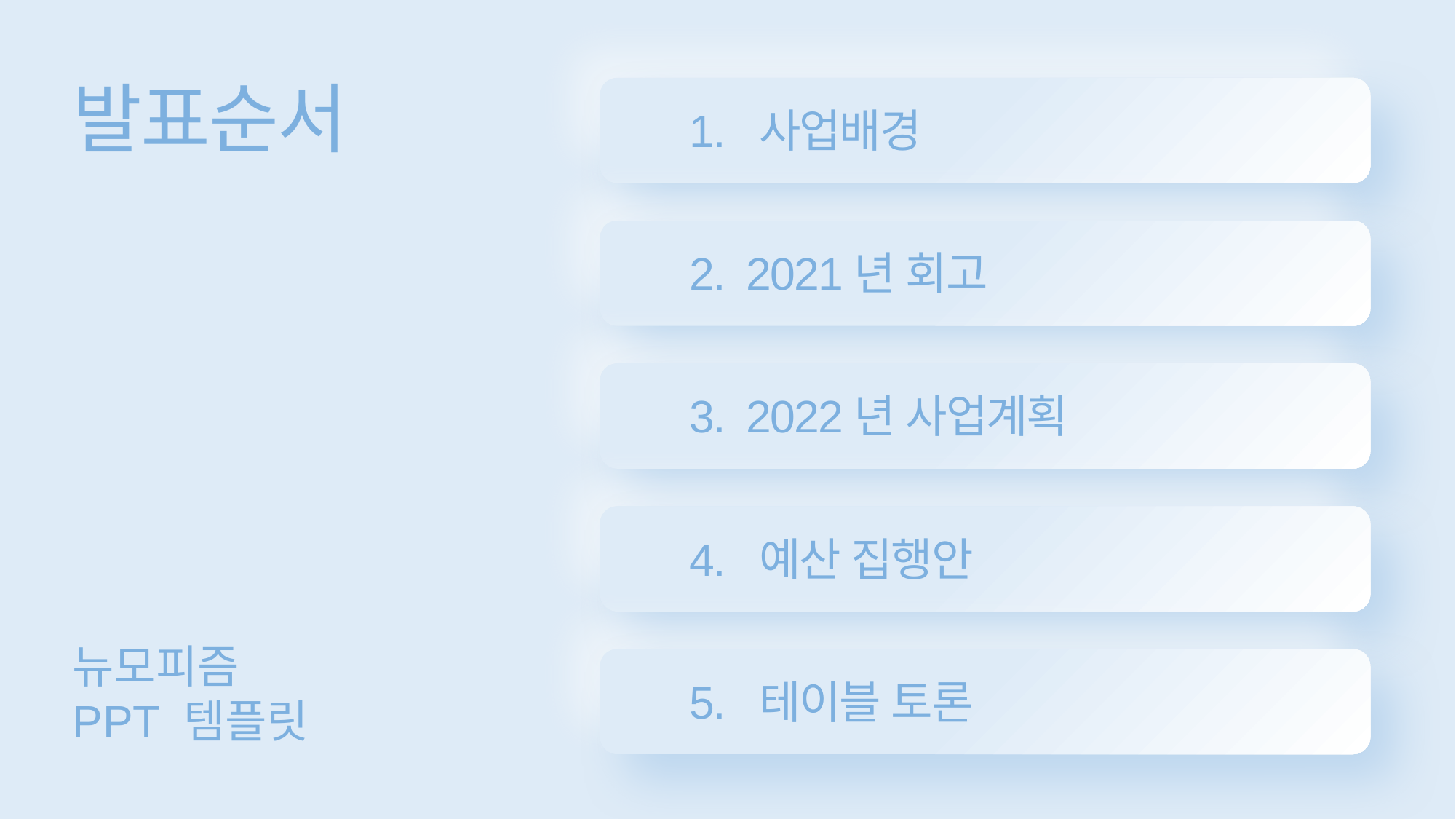

발표순서

1.  사업배경

2.  2021년 회고

3.  2022년 사업계획

4.  예산 집행안
뉴모피즘
PPT 템플릿

5.  테이블 토론